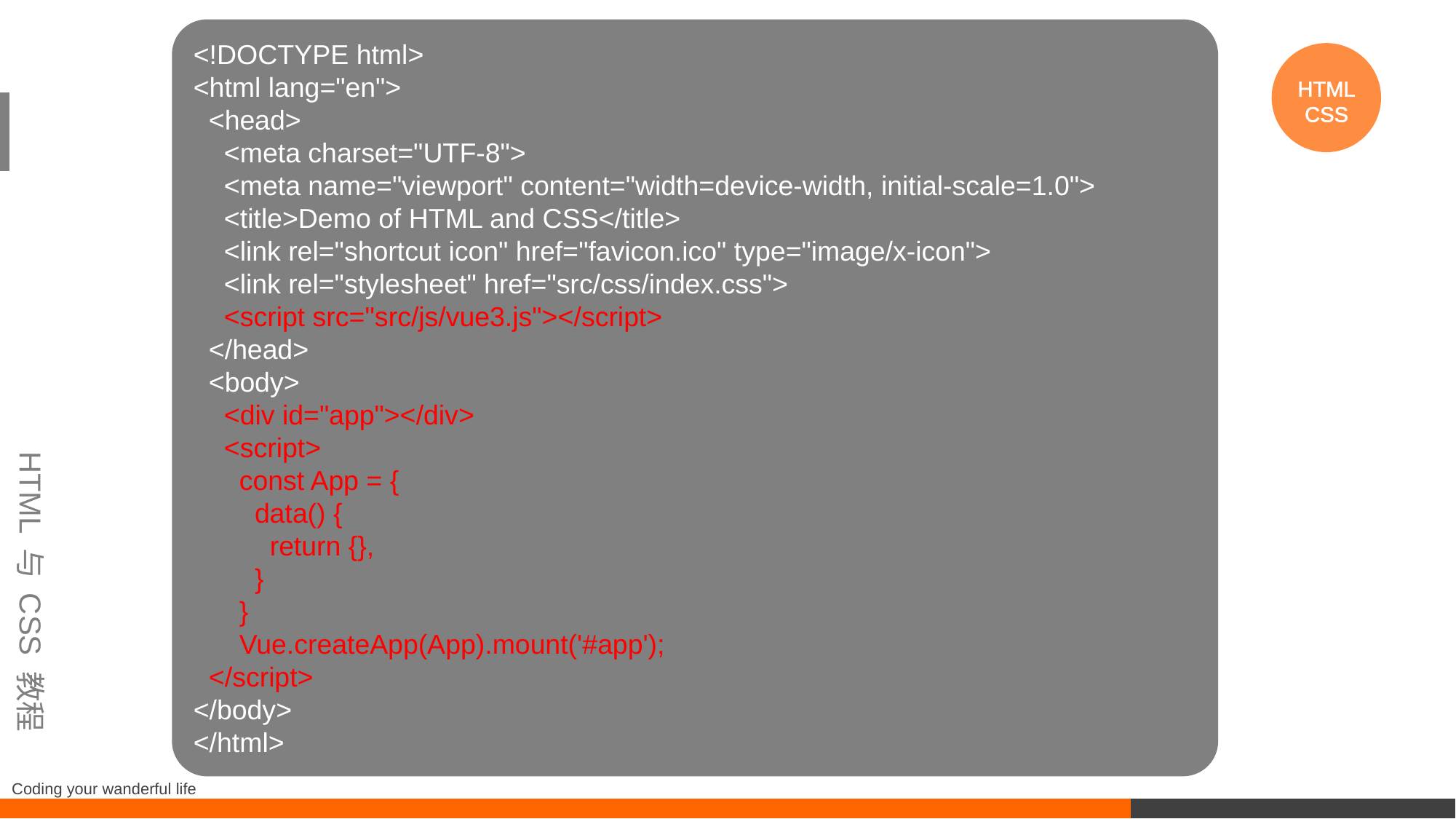

<!DOCTYPE html>
<html lang="en">
  <head>
    <meta charset="UTF-8">
    <meta name="viewport" content="width=device-width, initial-scale=1.0">
    <title>Demo of HTML and CSS</title>
    <link rel="shortcut icon" href="favicon.ico" type="image/x-icon">
    <link rel="stylesheet" href="src/css/index.css">
    <script src="src/js/vue3.js"></script>
  </head>
  <body>
    <div id="app"></div>
    <script>
      const App = {
        data() {
          return {},
        }
      }
      Vue.createApp(App).mount('#app');
  </script>
</body>
</html>

HTML
CSS

HTML 与 CSS 教程
Coding your wanderful life